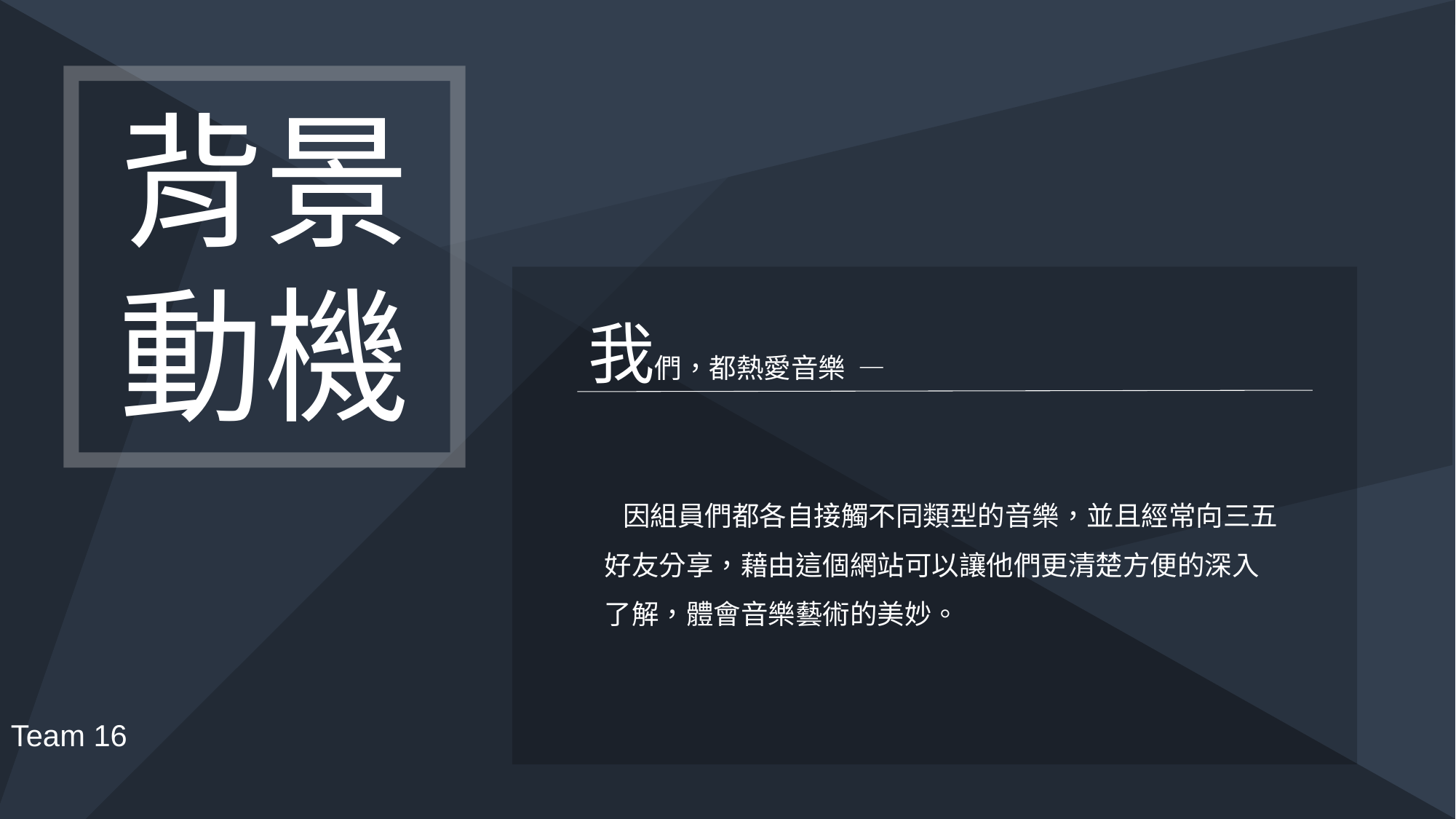

背景動機

我們，都熱愛音樂  —
  因組員們都各自接觸不同類型的音樂，並且經常向三五好友分享，藉由這個網站可以讓他們更清楚方便的深入了解，體會音樂藝術的美妙。
Team 16